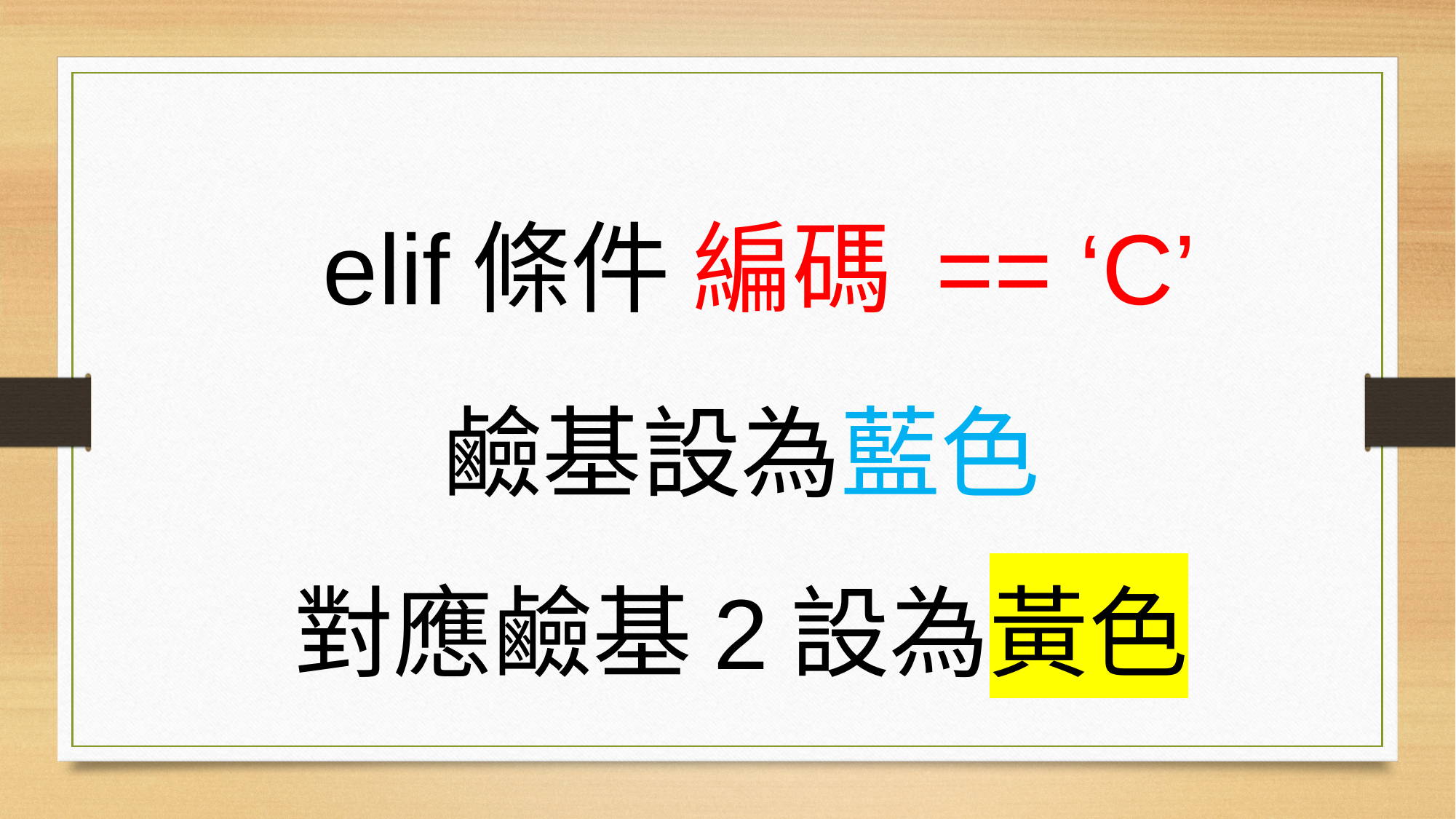

# elif條件 編碼 == ‘C’ 鹼基設為藍色 對應鹼基2設為黃色